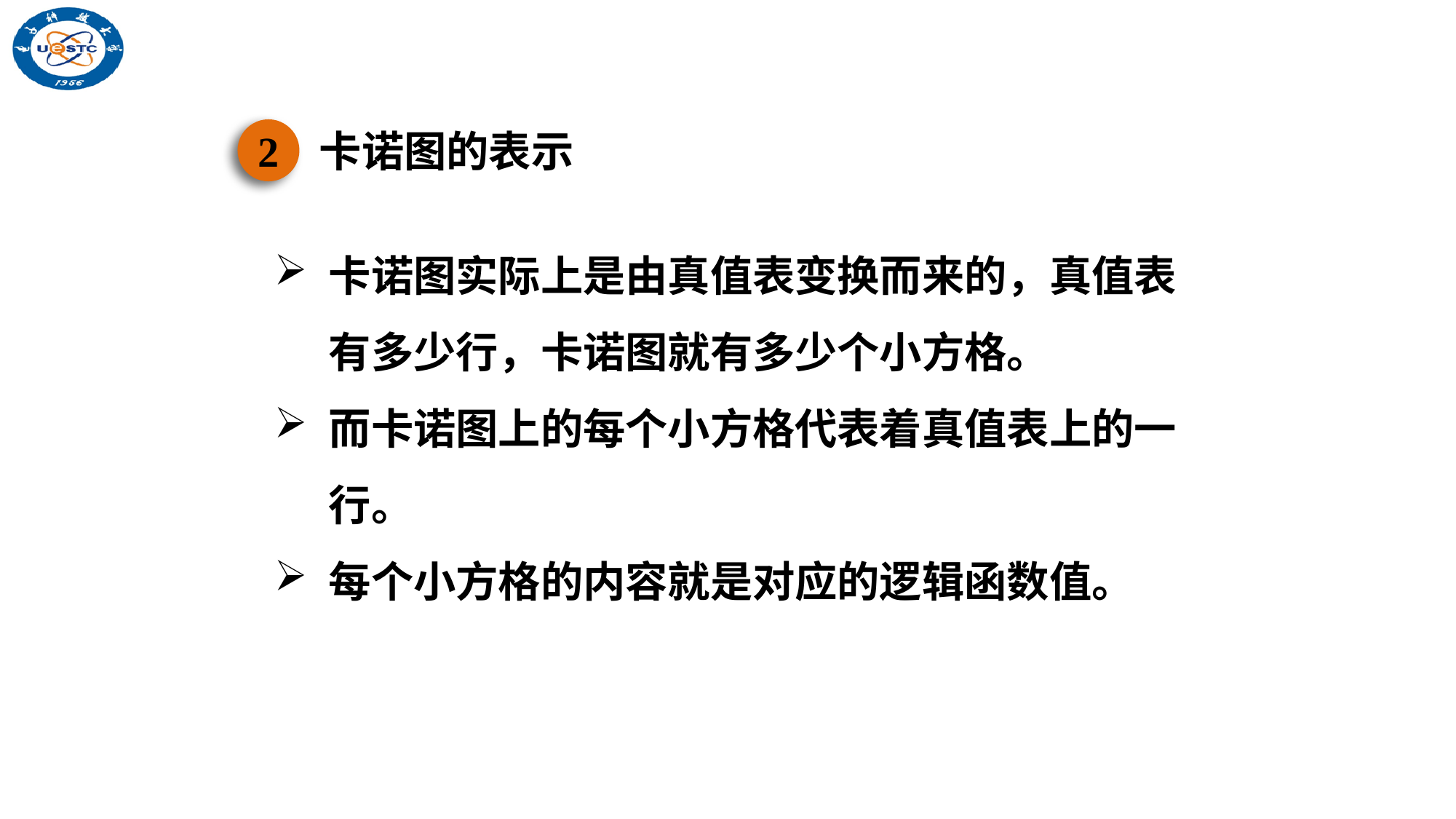

2
卡诺图的表示
卡诺图实际上是由真值表变换而来的，真值表有多少行，卡诺图就有多少个小方格。
而卡诺图上的每个小方格代表着真值表上的一行。
每个小方格的内容就是对应的逻辑函数值。